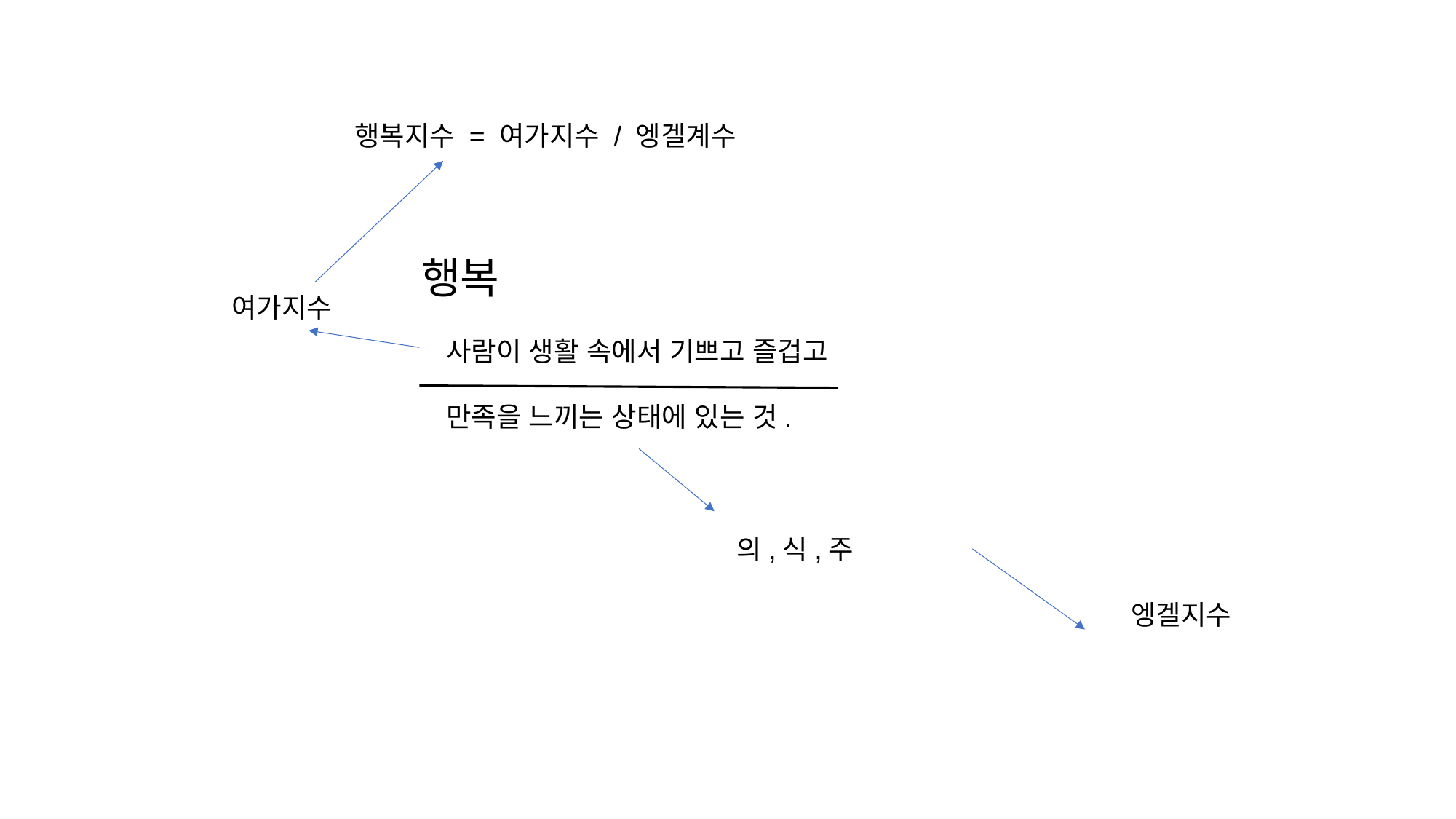

행복지수 = 여가지수 / 엥겔계수

행복
여가지수
사람이 생활 속에서 기쁘고 즐겁고

만족을 느끼는 상태에 있는 것.
의,식,주
엥겔지수